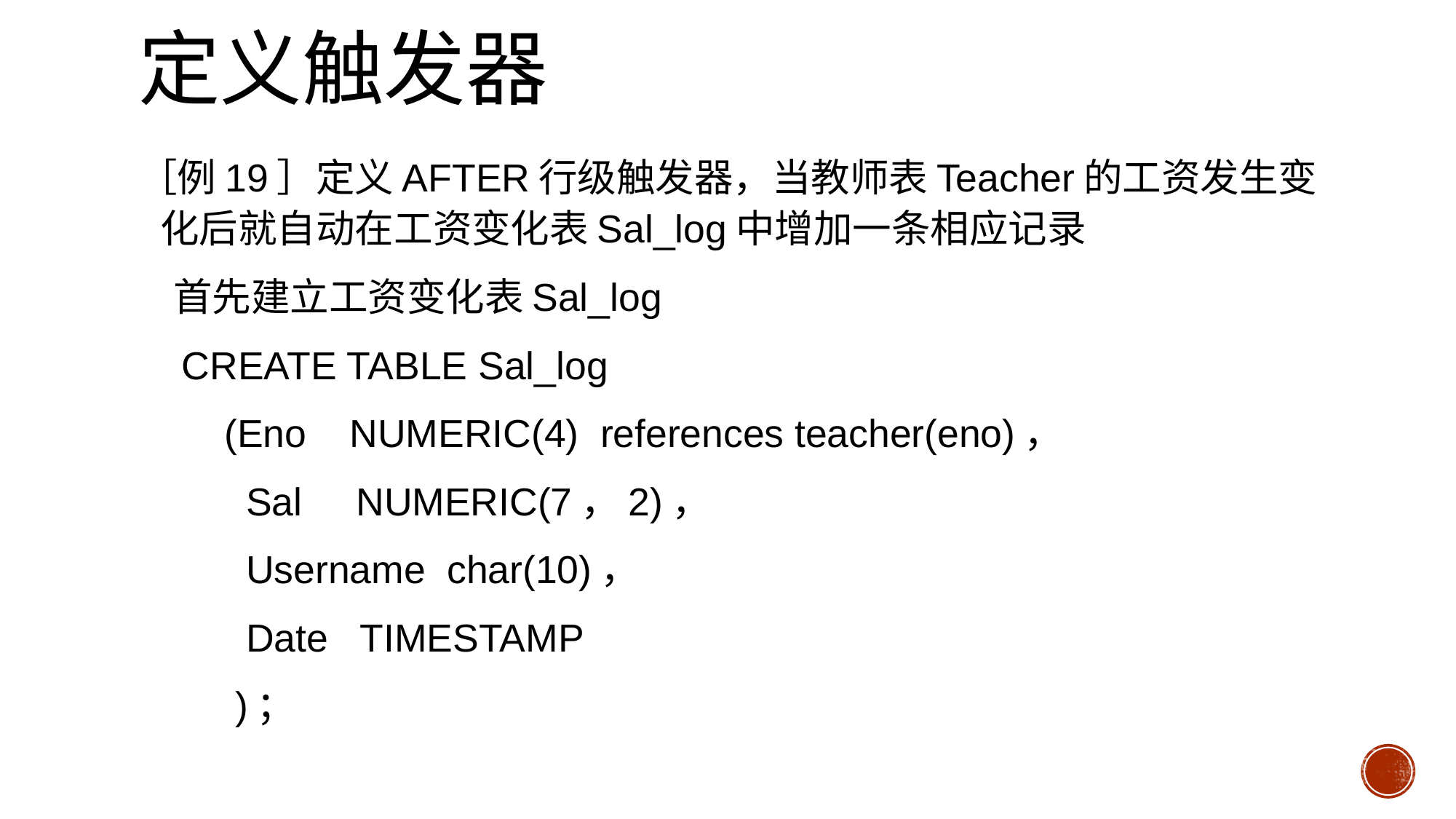

# 定义触发器
［例19］定义AFTER行级触发器，当教师表Teacher的工资发生变化后就自动在工资变化表Sal_log中增加一条相应记录
   首先建立工资变化表Sal_log
    CREATE TABLE Sal_log
        (Eno    NUMERIC(4)  references teacher(eno)，
          Sal     NUMERIC(7，2)，
          Username  char(10)，
          Date   TIMESTAMP
         )；

40